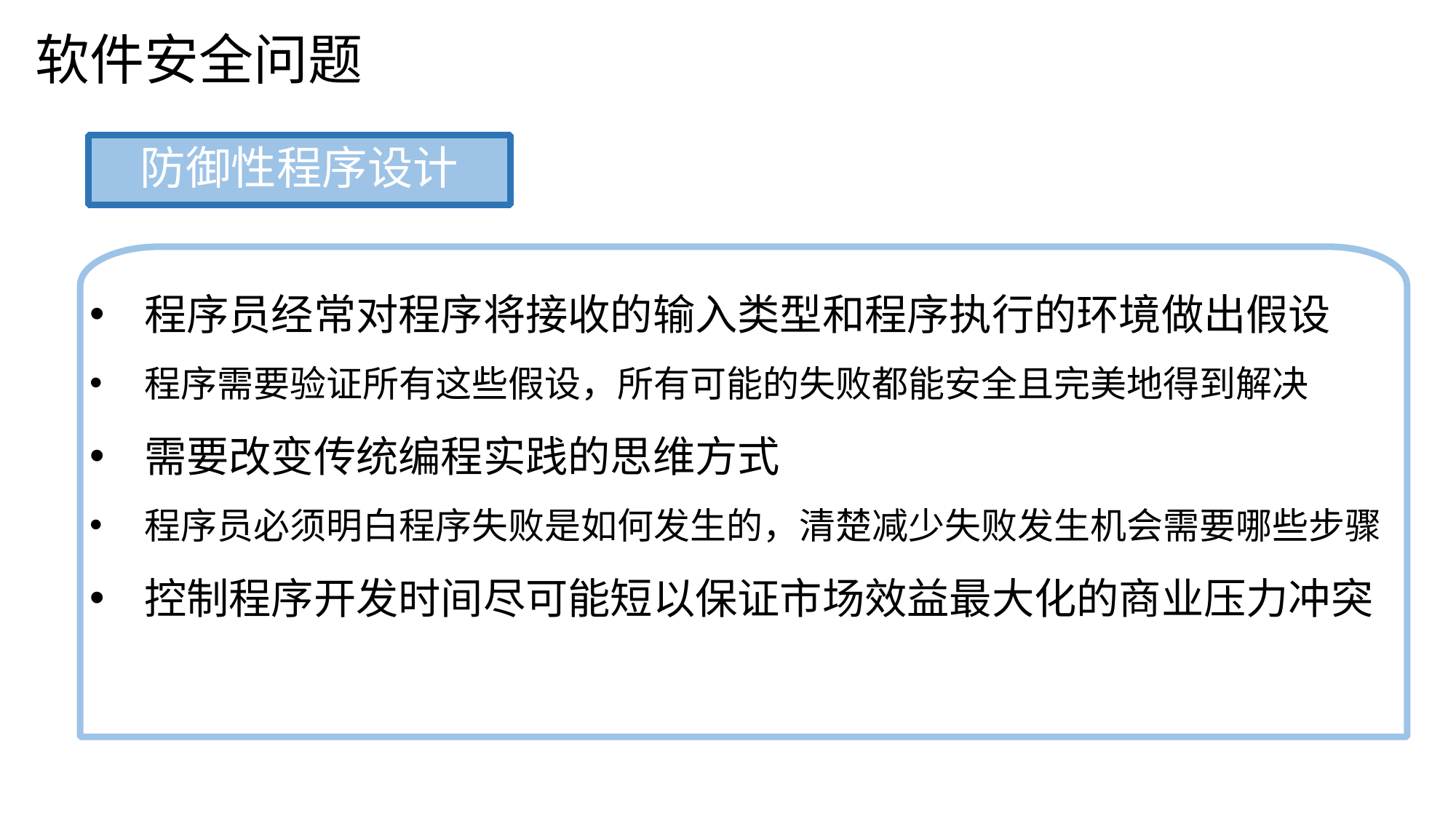

软件安全问题

防御性程序设计
程序员经常对程序将接收的输入类型和程序执行的环境做出假设
程序需要验证所有这些假设，所有可能的失败都能安全且完美地得到解决
需要改变传统编程实践的思维方式
程序员必须明白程序失败是如何发生的，清楚减少失败发生机会需要哪些步骤
控制程序开发时间尽可能短以保证市场效益最大化的商业压力冲突